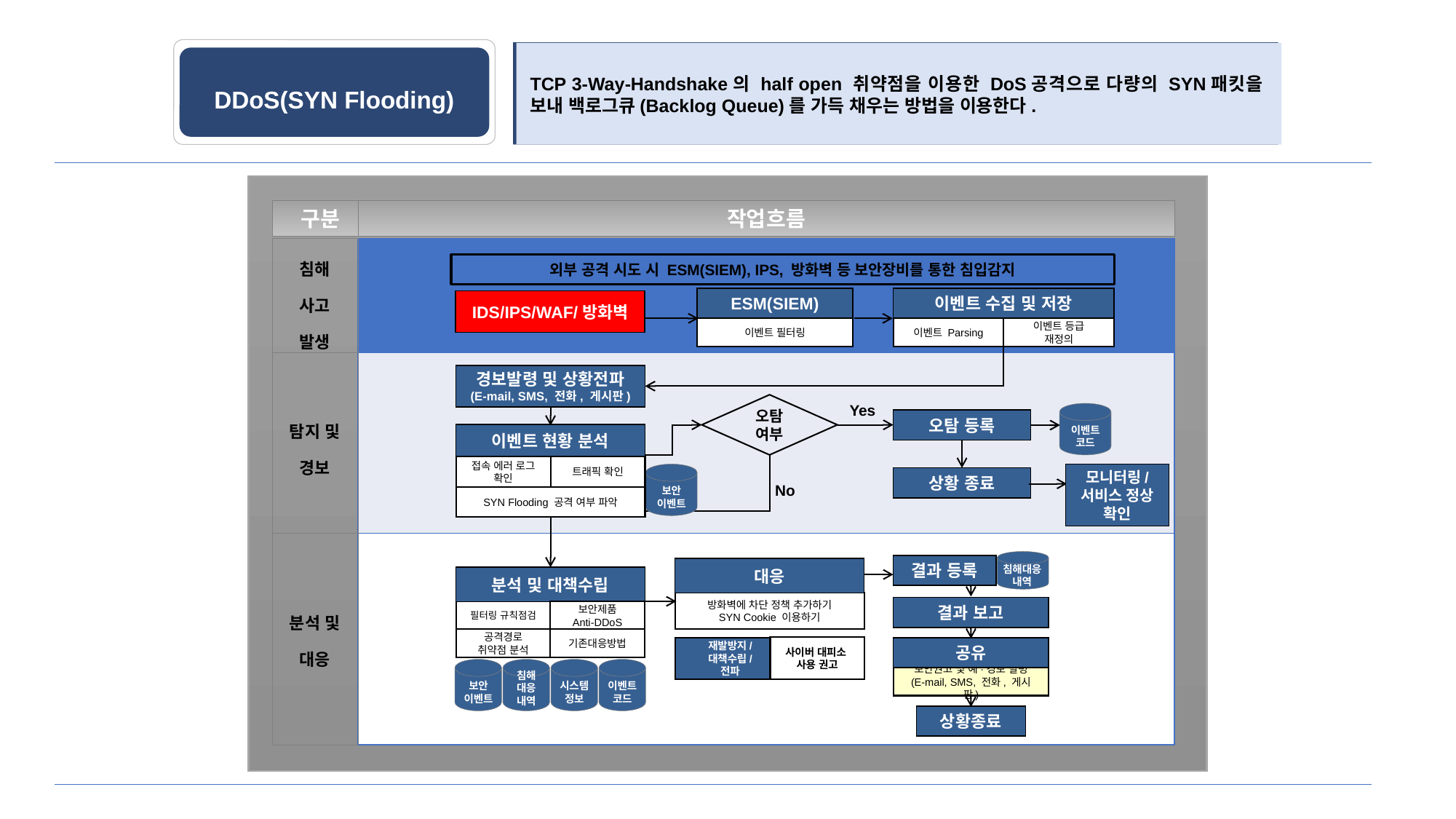

DDoS(SYN Flooding)

TCP 3-Way-Handshake의 half open 취약점을 이용한 DoS공격으로 다량의 SYN패킷을 보내 백로그큐(Backlog Queue)를 가득 채우는 방법을 이용한다.
|  |  |
| --- | --- |

구분
작업흐름
| 침해 사고 발생 |
| --- |
| 탐지 및 경보 |
| 분석 및 대응 |
|  |
| --- |
|  |
|  |
외부 공격 시도 시 ESM(SIEM), IPS, 방화벽 등 보안장비를 통한 침입감지
ESM(SIEM)
이벤트 수집 및 저장
IDS/IPS/WAF/방화벽
이벤트 필터링
이벤트 Parsing
이벤트 등급
재정의

경보발령 및 상황전파
(E-mail, SMS, 전화, 게시판)
오탐
여부
Yes

이벤트
코드
오탐 등록
이벤트 현황 분석
접속 에러 로그 확인
트래픽 확인

보안
이벤트
모니터링/ 서비스 정상 확인
상황 종료
No
SYN Flooding 공격 여부 파악

침해대응
내역
결과 등록
대응
분석 및 대책수립
방화벽에 차단 정책 추가하기
SYN Cookie 이용하기
결과 보고
필터링 규칙점검
보안제품
Anti-DDoS
공격경로
취약점 분석
기존대응방법

사이버 대피소
사용 권고

재발방지/
대책수립/
전파
공유

침해
대응
내역
보안권고 및 예·경보 발령
(E-mail, SMS, 전화, 게시판)
보안
이벤트
시스템
정보
이벤트
코드
상황종료